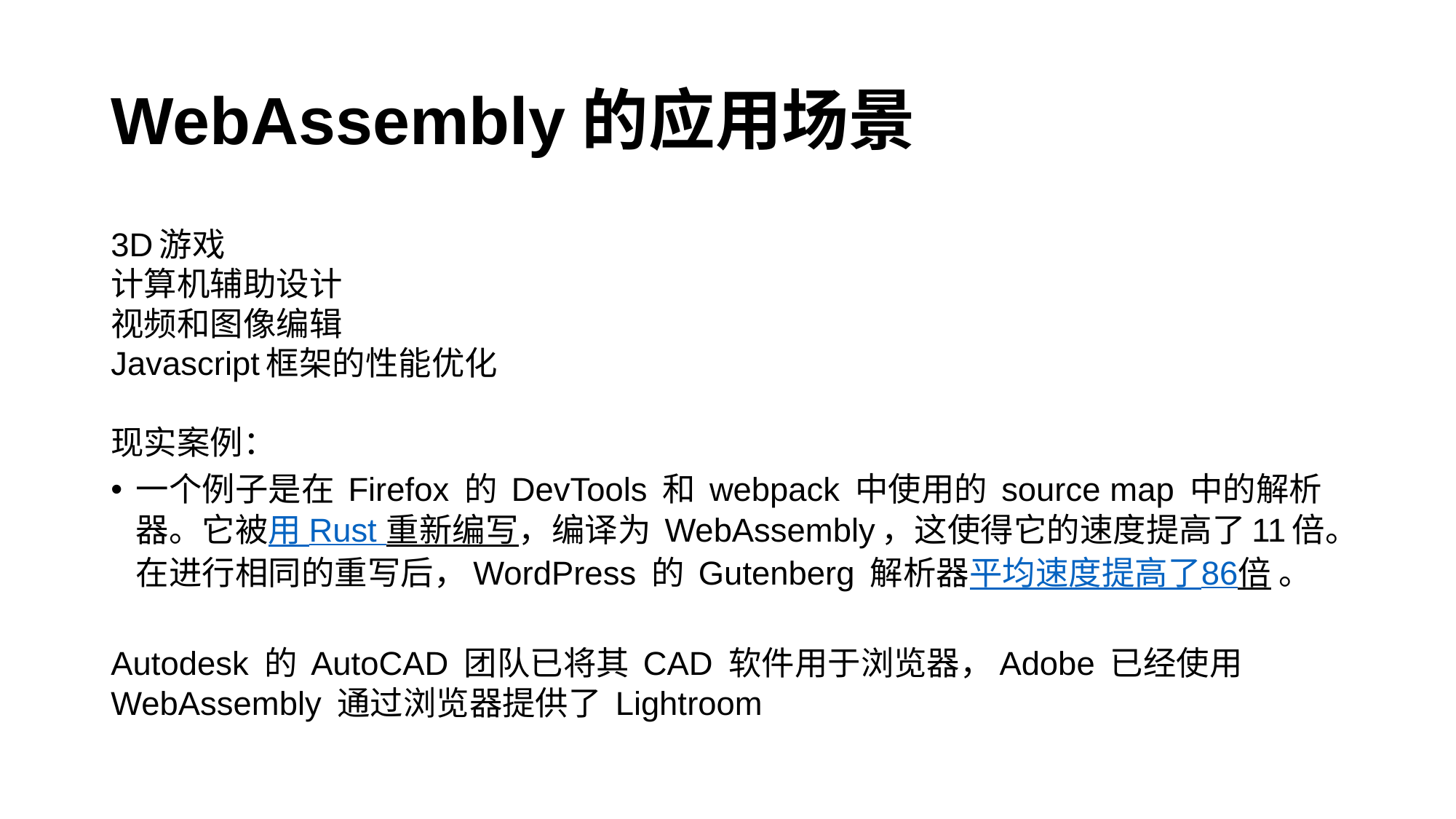

# WebAssembly的应用场景
3D游戏
计算机辅助设计
视频和图像编辑
Javascript框架的性能优化

现实案例：
一个例子是在 Firefox 的 DevTools 和 webpack 中使用的 source map 中的解析器。它被用 Rust 重新编写，编译为 WebAssembly，这使得它的速度提高了11倍。在进行相同的重写后，WordPress 的 Gutenberg 解析器平均速度提高了86倍 。

Autodesk 的 AutoCAD 团队已将其 CAD 软件用于浏览器，Adobe 已经使用 WebAssembly 通过浏览器提供了 Lightroom